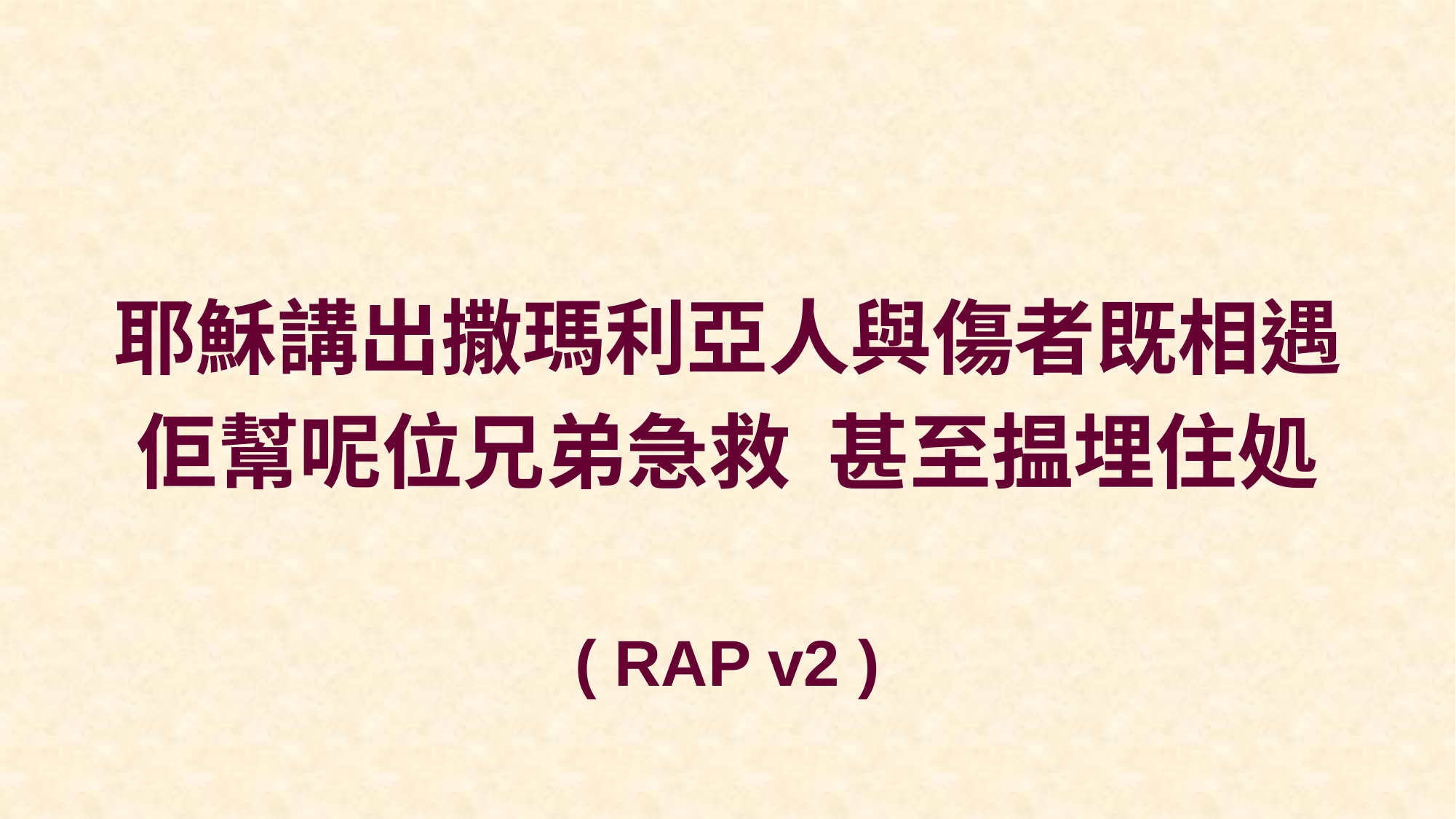

耶穌講出撒瑪利亞人與傷者既相遇
佢幫呢位兄弟急救  甚至揾埋住処
( RAP v2 )